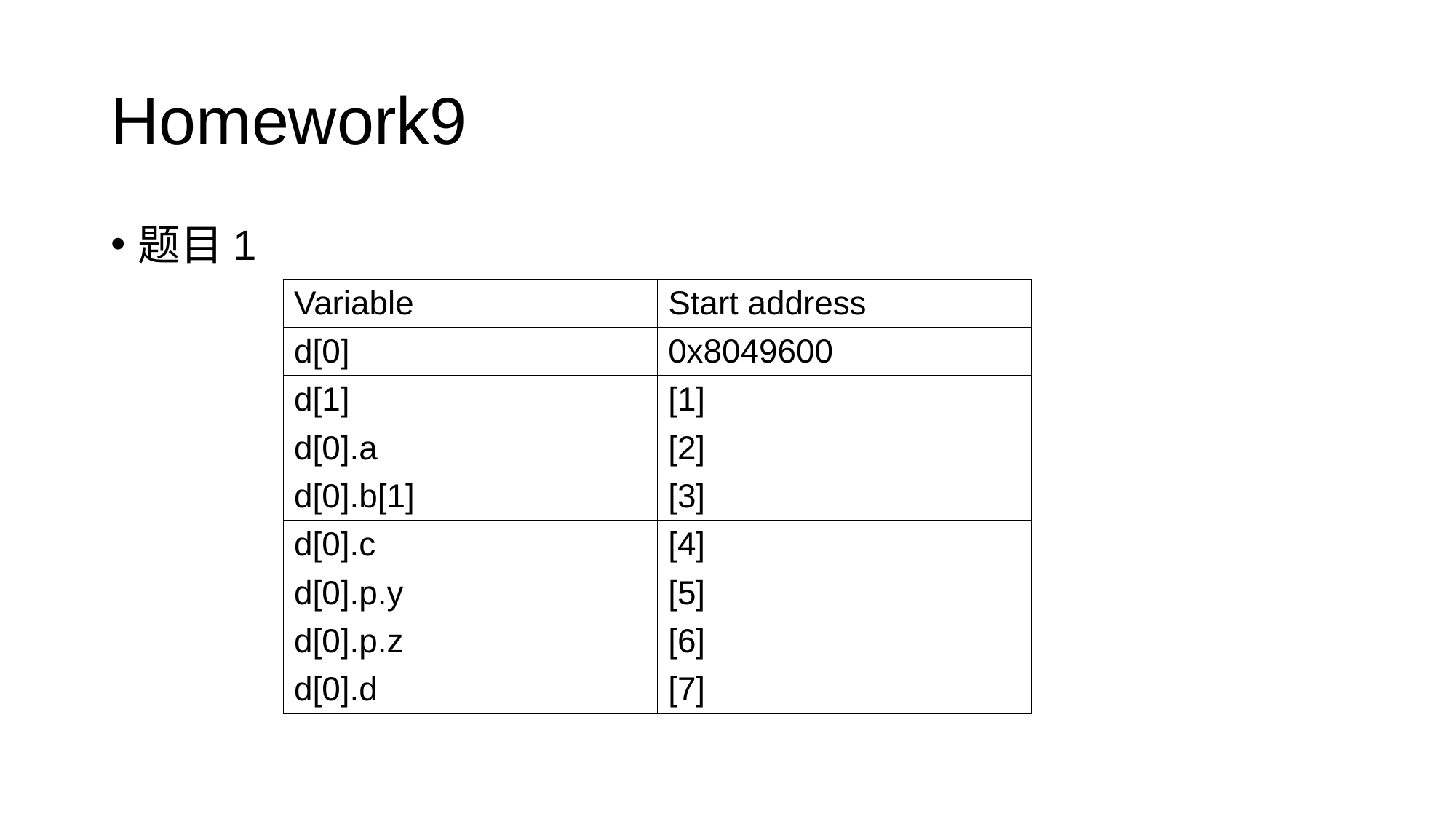

# Homework9
题目1

| Variable | Start address |
| --- | --- |
| d[0] | 0x8049600 |
| d[1] | [1] |
| d[0].a | [2] |
| d[0].b[1] | [3] |
| d[0].c | [4] |
| d[0].p.y | [5] |
| d[0].p.z | [6] |
| d[0].d | [7] |